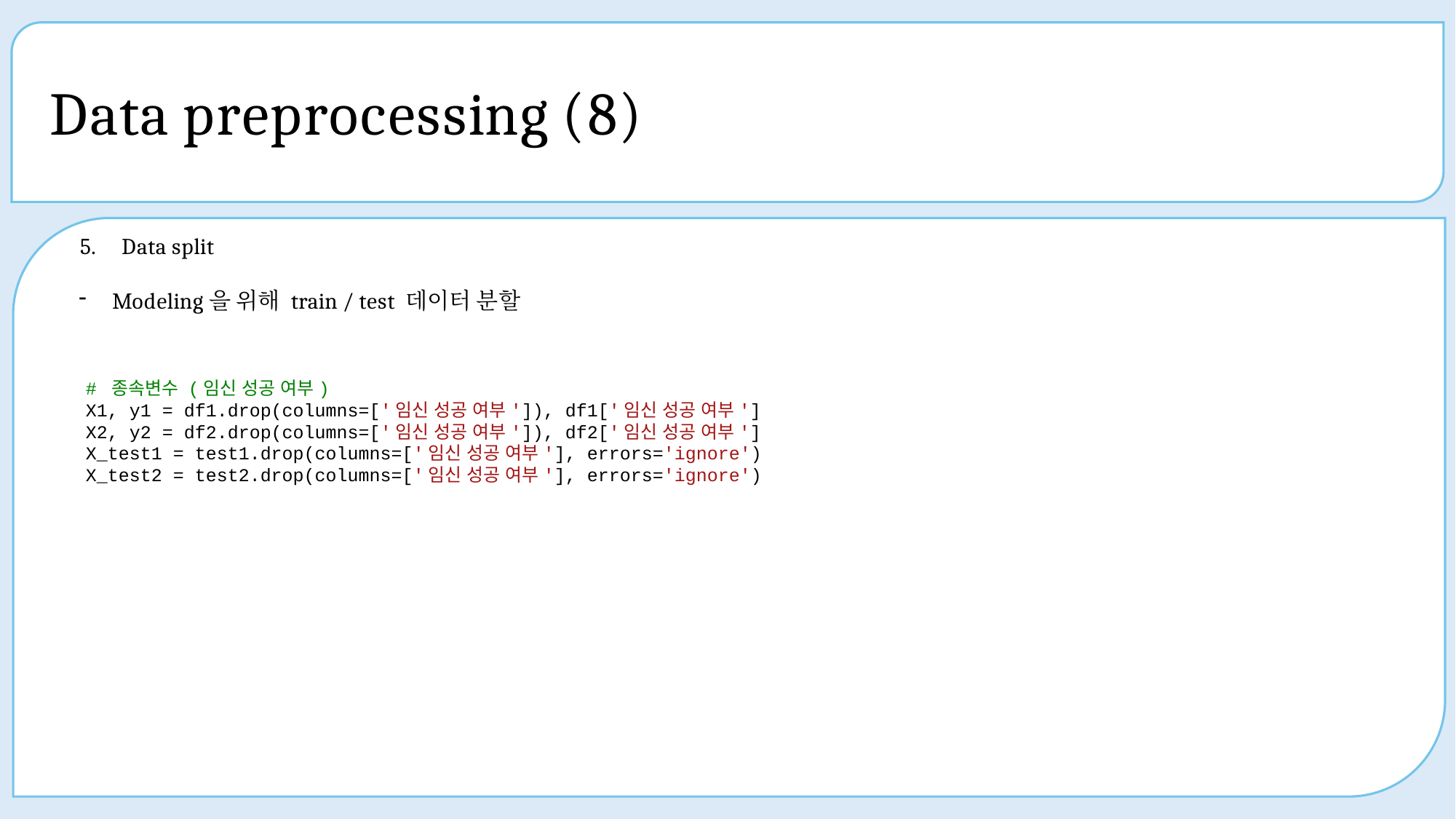

ㅋ
# Data preprocessing (8)

5.     Data split

Modeling을 위해 train / test 데이터 분할

# 종속변수 (임신 성공 여부)
X1, y1 = df1.drop(columns=['임신 성공 여부']), df1['임신 성공 여부']
X2, y2 = df2.drop(columns=['임신 성공 여부']), df2['임신 성공 여부']
X_test1 = test1.drop(columns=['임신 성공 여부'], errors='ignore')
X_test2 = test2.drop(columns=['임신 성공 여부'], errors='ignore')